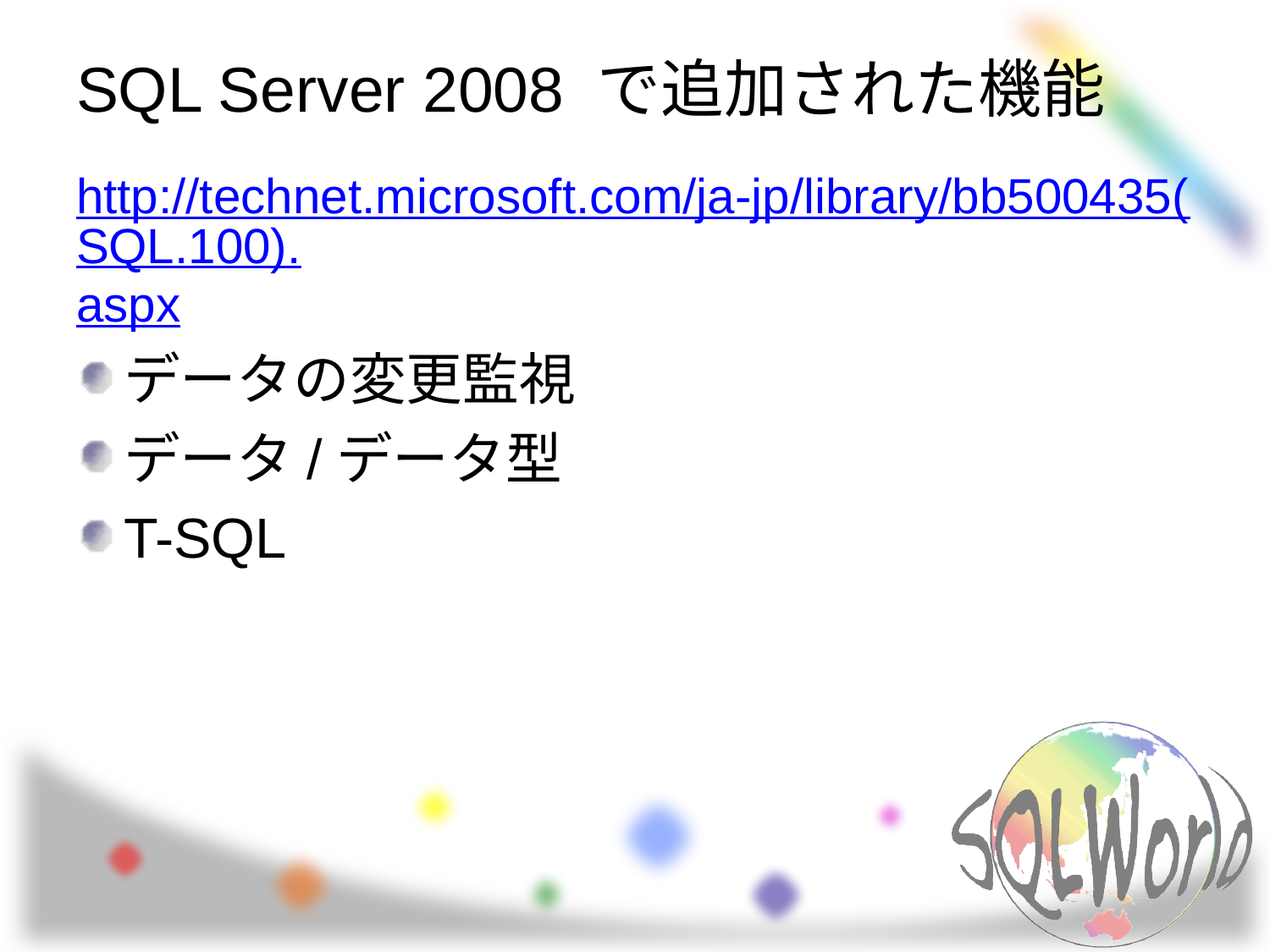

# SQL Server 2008 で追加された機能
http://technet.microsoft.com/ja-jp/library/bb500435(SQL.100).aspx
データの変更監視
データ/データ型
T-SQL